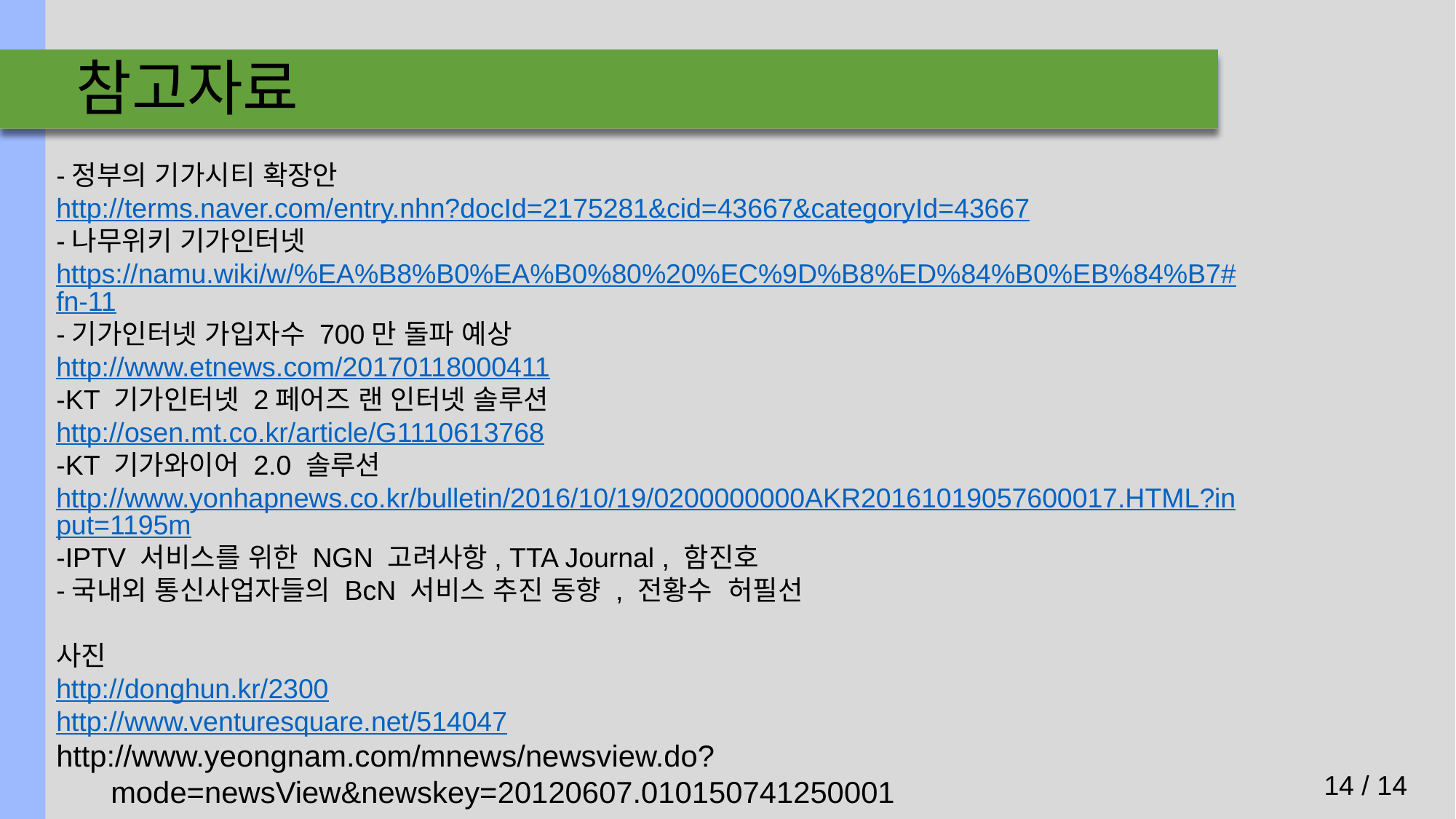

# 참고자료
-정부의 기가시티 확장안          http://terms.naver.com/entry.nhn?docId=2175281&cid=43667&categoryId=43667
-나무위키 기가인터넷
https://namu.wiki/w/%EA%B8%B0%EA%B0%80%20%EC%9D%B8%ED%84%B0%EB%84%B7#fn-11
-기가인터넷 가입자수 700만 돌파 예상
http://www.etnews.com/20170118000411
-KT 기가인터넷 2페어즈 랜 인터넷 솔루션
http://osen.mt.co.kr/article/G1110613768
-KT 기가와이어 2.0 솔루션
http://www.yonhapnews.co.kr/bulletin/2016/10/19/0200000000AKR20161019057600017.HTML?input=1195m
-IPTV 서비스를 위한 NGN 고려사항, TTA Journal , 함진호
-국내외 통신사업자들의 BcN 서비스 추진 동향 , 전황수  허필선

사진
http://donghun.kr/2300
http://www.venturesquare.net/514047
http://www.yeongnam.com/mnews/newsview.do?mode=newsView&newskey=20120607.010150741250001
14 / 14